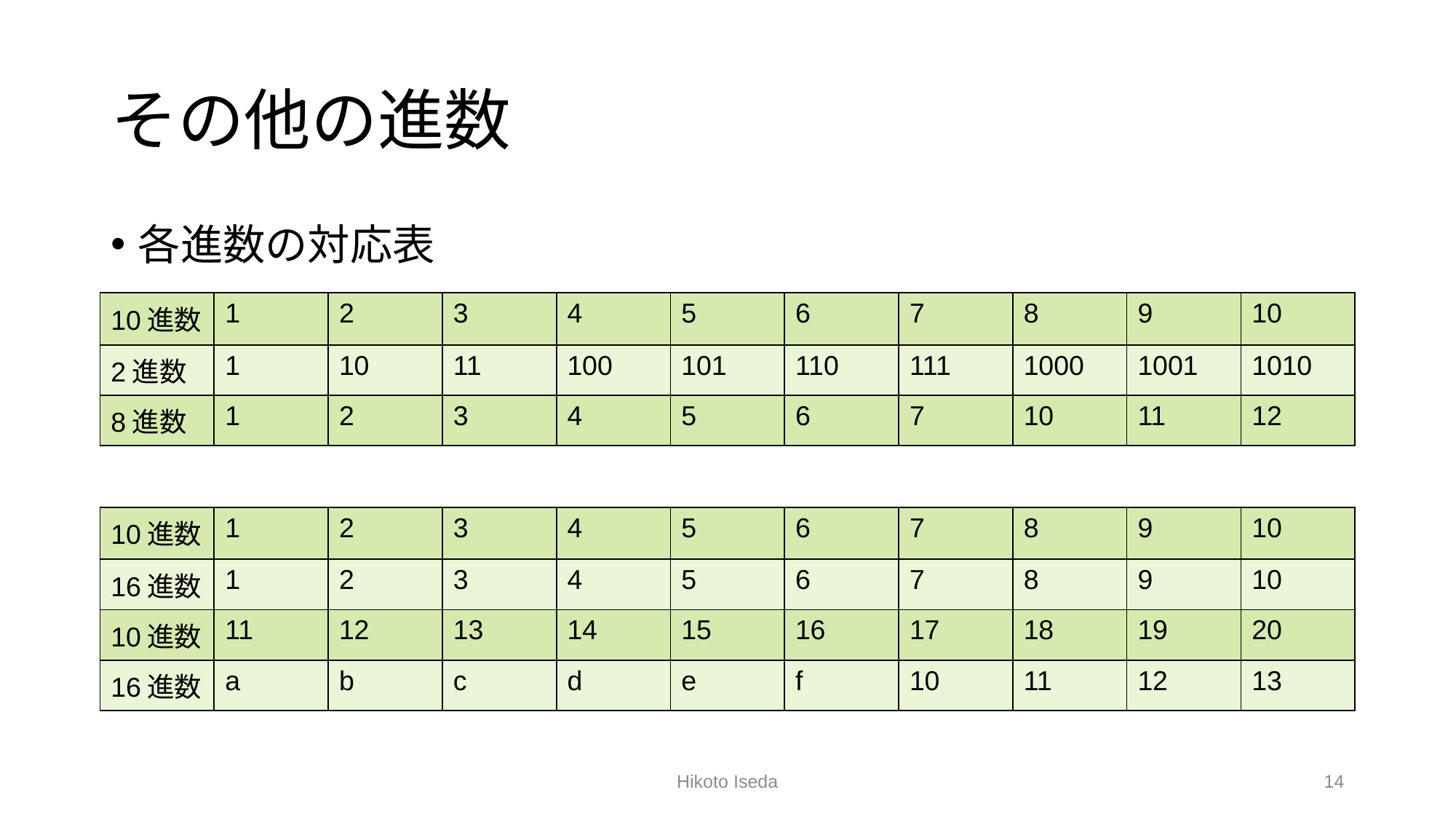

# その他の進数
各進数の対応表
| 10進数 | 1 | 2 | 3 | 4 | 5 | 6 | 7 | 8 | 9 | 10 |
| --- | --- | --- | --- | --- | --- | --- | --- | --- | --- | --- |
| 2進数 | 1 | 10 | 11 | 100 | 101 | 110 | 111 | 1000 | 1001 | 1010 |
| 8進数 | 1 | 2 | 3 | 4 | 5 | 6 | 7 | 10 | 11 | 12 |
| 10進数 | 1 | 2 | 3 | 4 | 5 | 6 | 7 | 8 | 9 | 10 |
| --- | --- | --- | --- | --- | --- | --- | --- | --- | --- | --- |
| 16進数 | 1 | 2 | 3 | 4 | 5 | 6 | 7 | 8 | 9 | 10 |
| 10進数 | 11 | 12 | 13 | 14 | 15 | 16 | 17 | 18 | 19 | 20 |
| 16進数 | a | b | c | d | e | f | 10 | 11 | 12 | 13 |
Hikoto Iseda
14